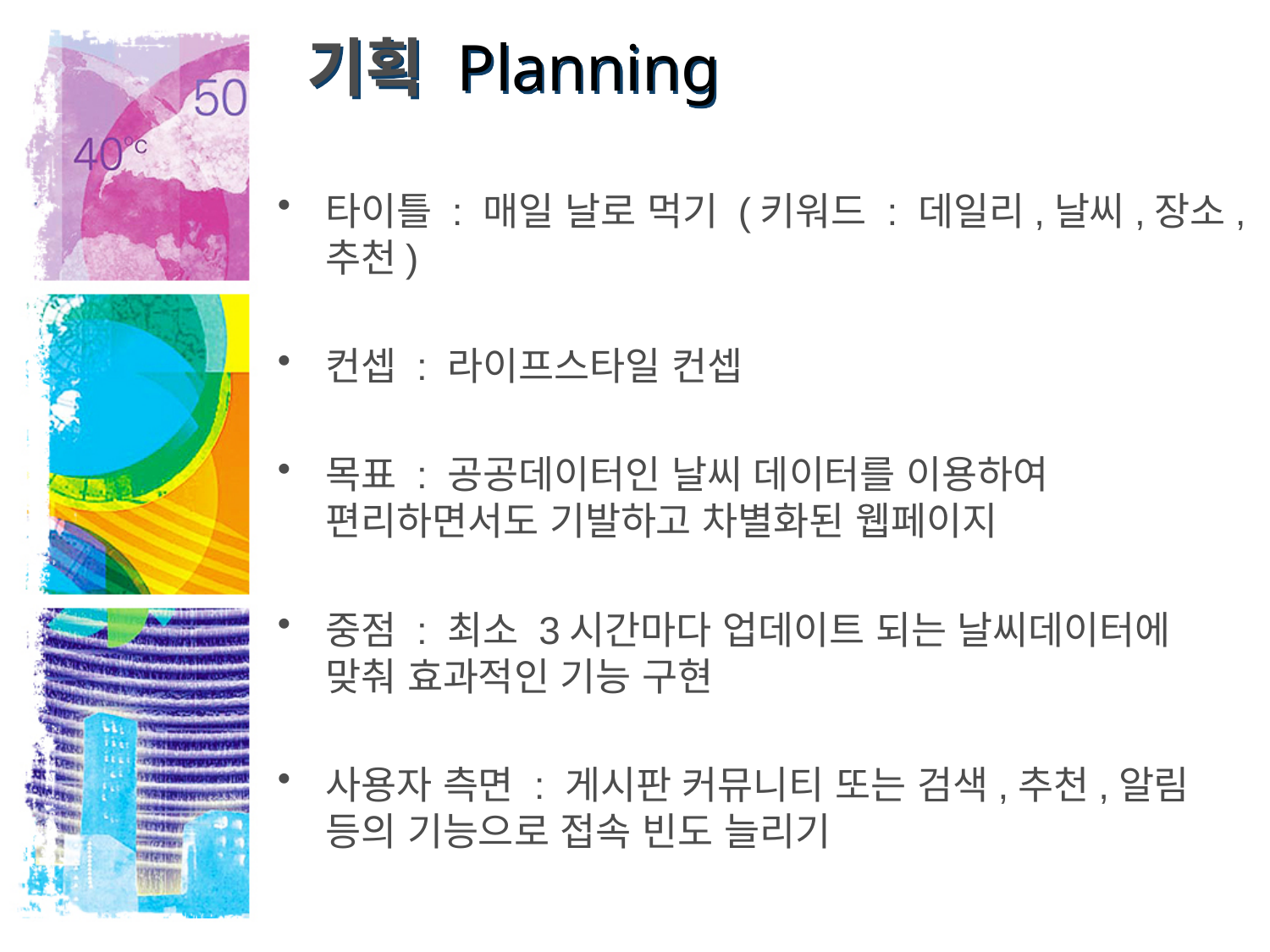

# 기획 Planning

타이틀 : 매일 날로 먹기 (키워드 : 데일리,날씨,장소,추천)

컨셉 : 라이프스타일 컨셉

목표 : 공공데이터인 날씨 데이터를 이용하여 편리하면서도 기발하고 차별화된 웹페이지

중점 : 최소 3시간마다 업데이트 되는 날씨데이터에 맞춰 효과적인 기능 구현

사용자 측면 : 게시판 커뮤니티 또는 검색,추천,알림 등의 기능으로 접속 빈도 늘리기